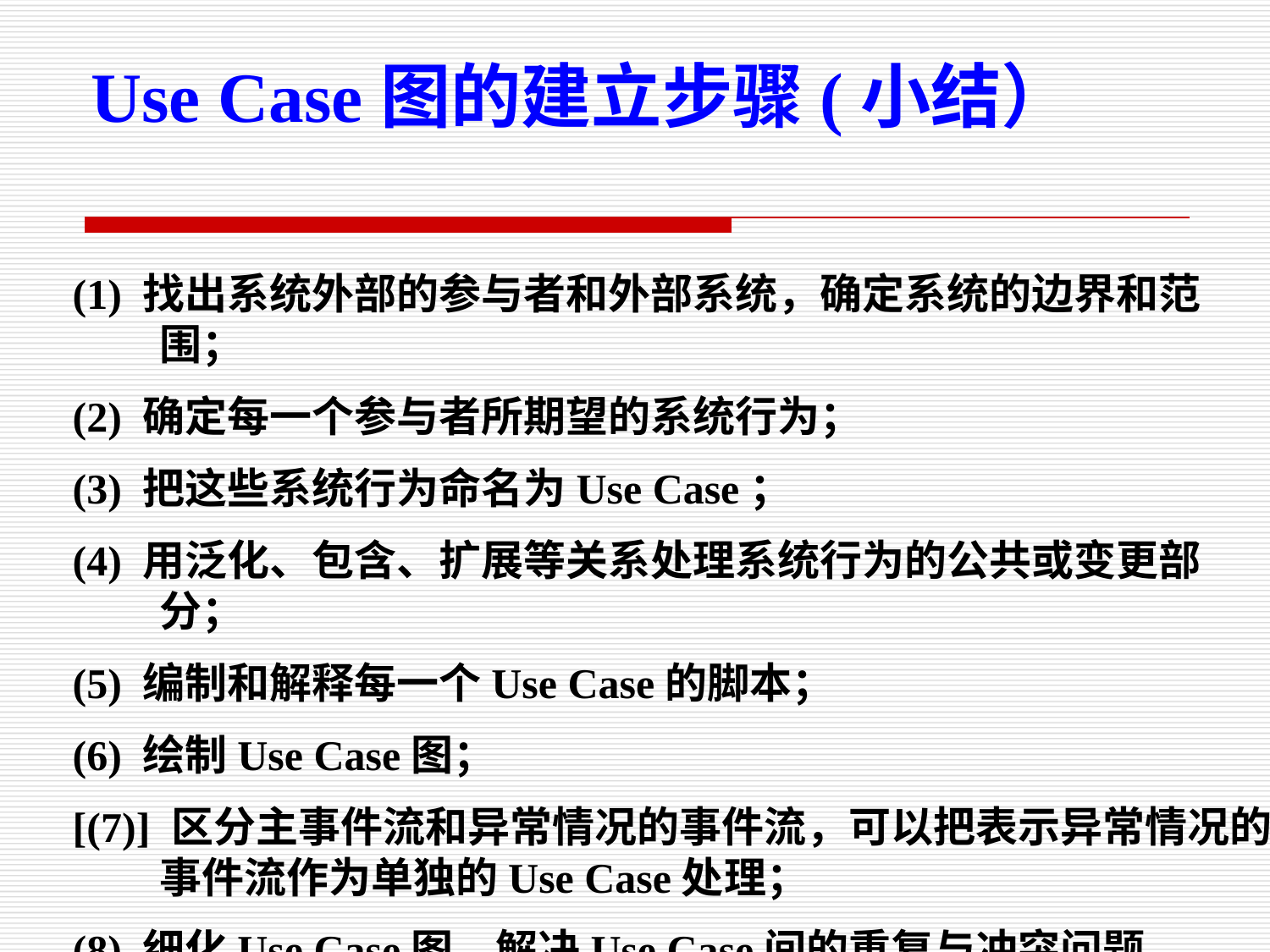

Use Case图的建立步骤(小结）
(1) 找出系统外部的参与者和外部系统，确定系统的边界和范围；
(2) 确定每一个参与者所期望的系统行为；
(3) 把这些系统行为命名为Use Case；
(4) 用泛化、包含、扩展等关系处理系统行为的公共或变更部分；
(5) 编制和解释每一个Use Case的脚本；
(6) 绘制Use Case图；
[(7)] 区分主事件流和异常情况的事件流，可以把表示异常情况的事件流作为单独的Use Case处理；
(8) 细化Use Case图，解决Use Case间的重复与冲突问题。